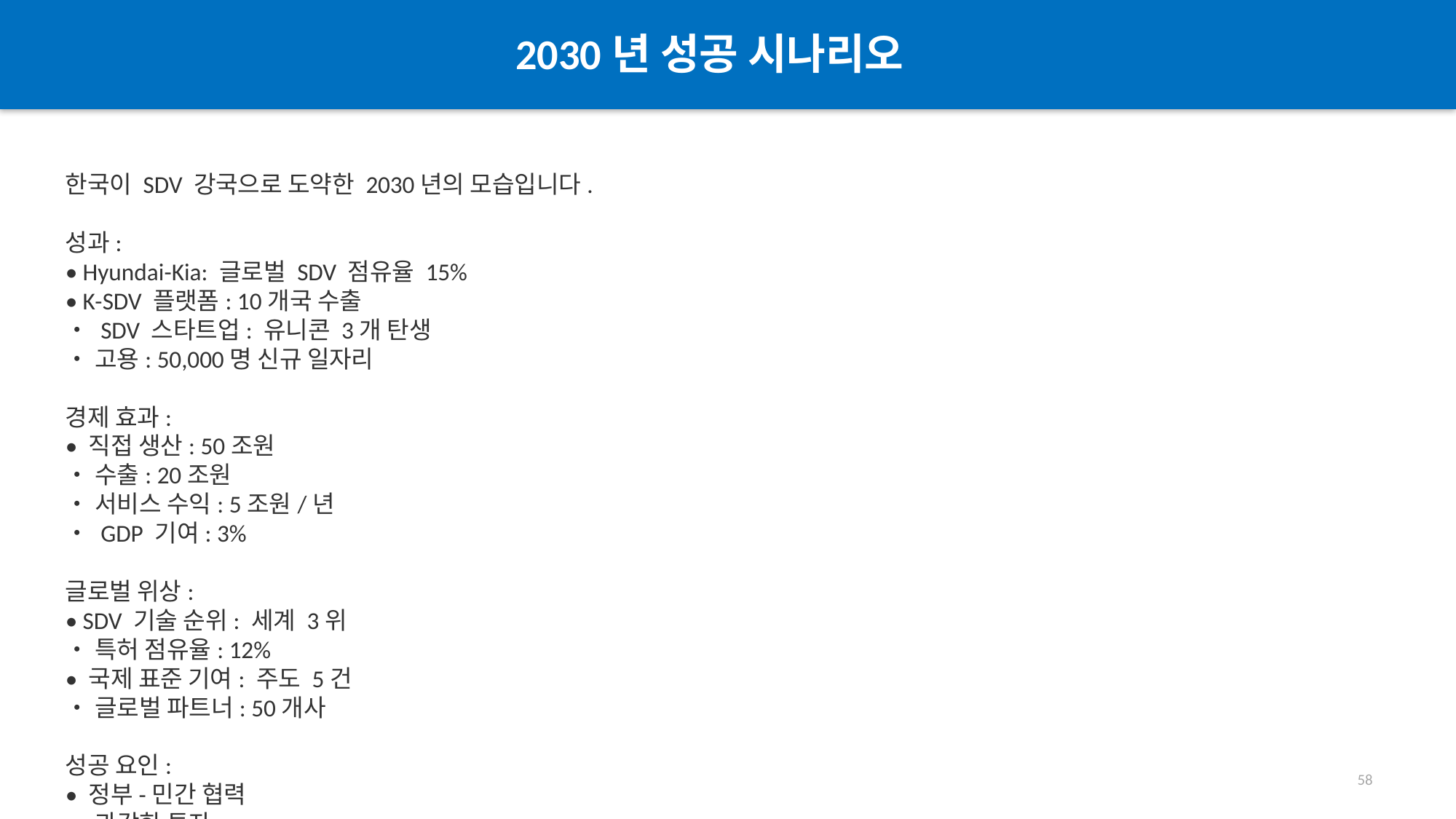

2030년 성공 시나리오
#
한국이 SDV 강국으로 도약한 2030년의 모습입니다.
성과:
• Hyundai-Kia: 글로벌 SDV 점유율 15%
• K-SDV 플랫폼: 10개국 수출
• SDV 스타트업: 유니콘 3개 탄생
• 고용: 50,000명 신규 일자리
경제 효과:
• 직접 생산: 50조원
• 수출: 20조원
• 서비스 수익: 5조원/년
• GDP 기여: 3%
글로벌 위상:
• SDV 기술 순위: 세계 3위
• 특허 점유율: 12%
• 국제 표준 기여: 주도 5건
• 글로벌 파트너: 50개사
성공 요인:
• 정부-민간 협력
• 과감한 투자
• 인재 양성
• 개방형 혁신
58